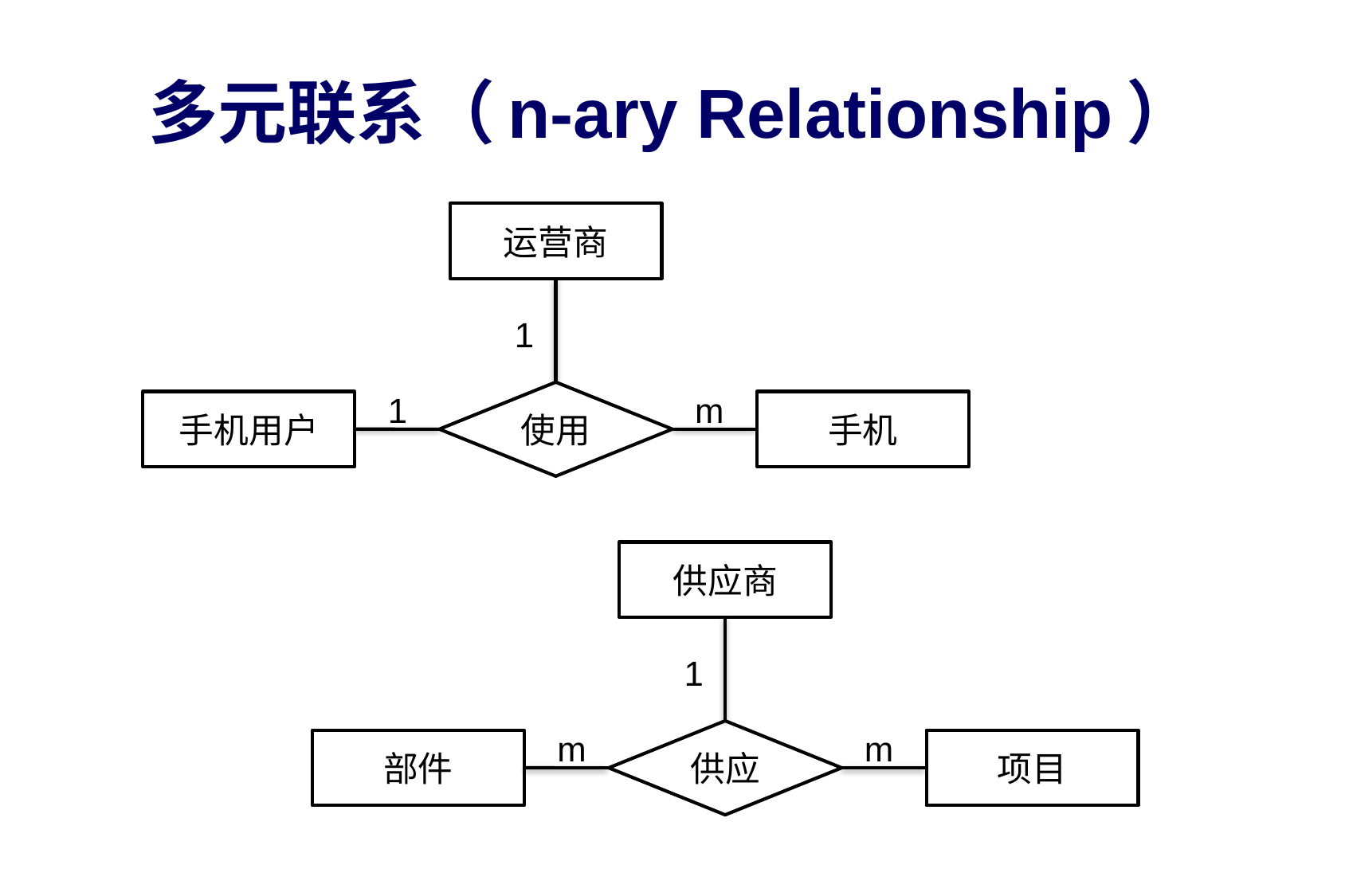

# 多元联系（n-ary Relationship）
运营商
1
1
使用
m
手机用户
手机
供应商
1
m
供应
m
部件
项目